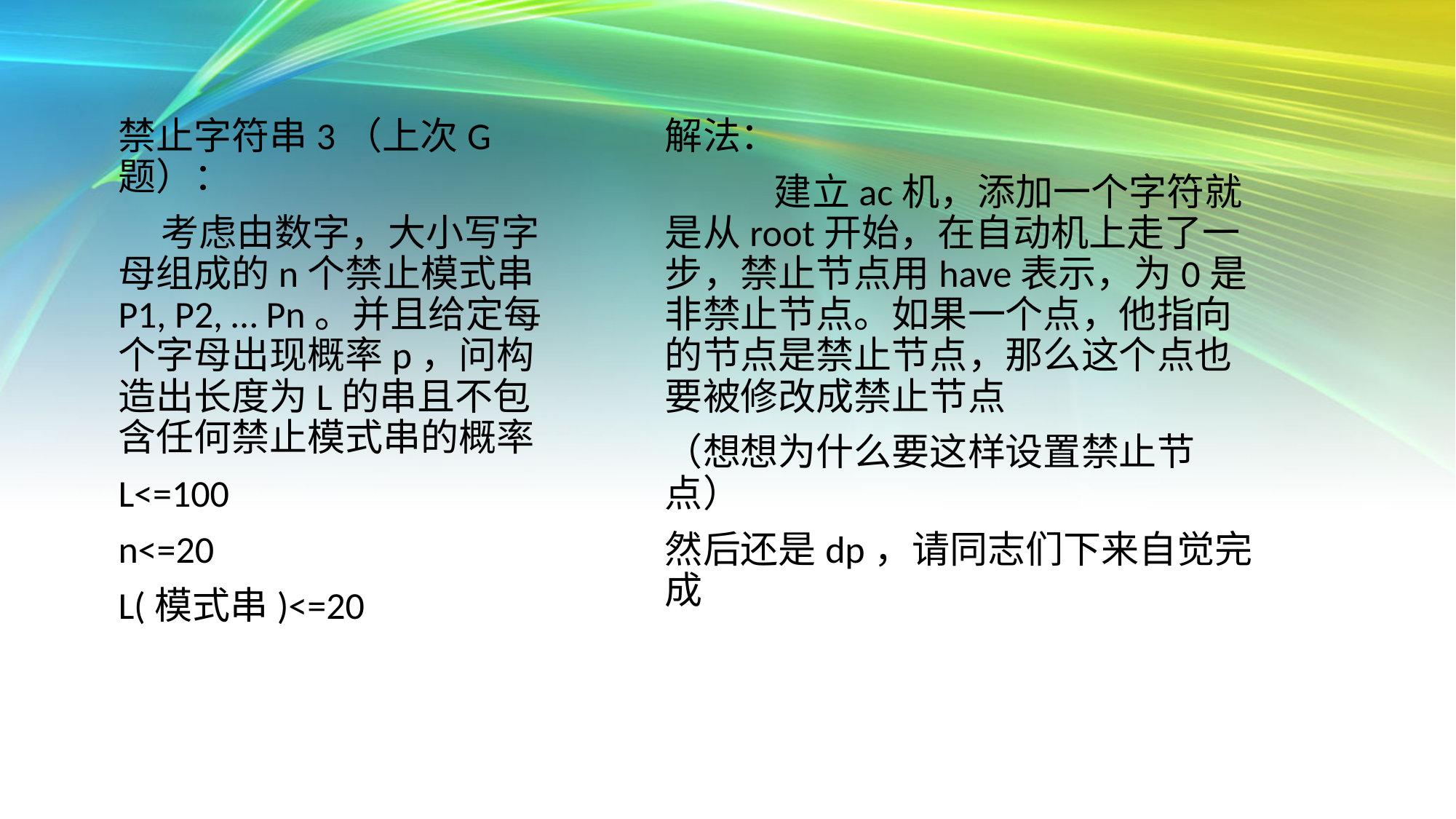

解法：
	建立ac机，添加一个字符就是从root开始，在自动机上走了一步，禁止节点用have表示，为0是非禁止节点。如果一个点，他指向的节点是禁止节点，那么这个点也要被修改成禁止节点
（想想为什么要这样设置禁止节点）
然后还是dp，请同志们下来自觉完成
禁止字符串3（上次G题）：
    考虑由数字，大小写字母组成的n个禁止模式串P1, P2, … Pn。并且给定每个字母出现概率p，问构造出长度为L的串且不包含任何禁止模式串的概率
L<=100
n<=20
L(模式串)<=20